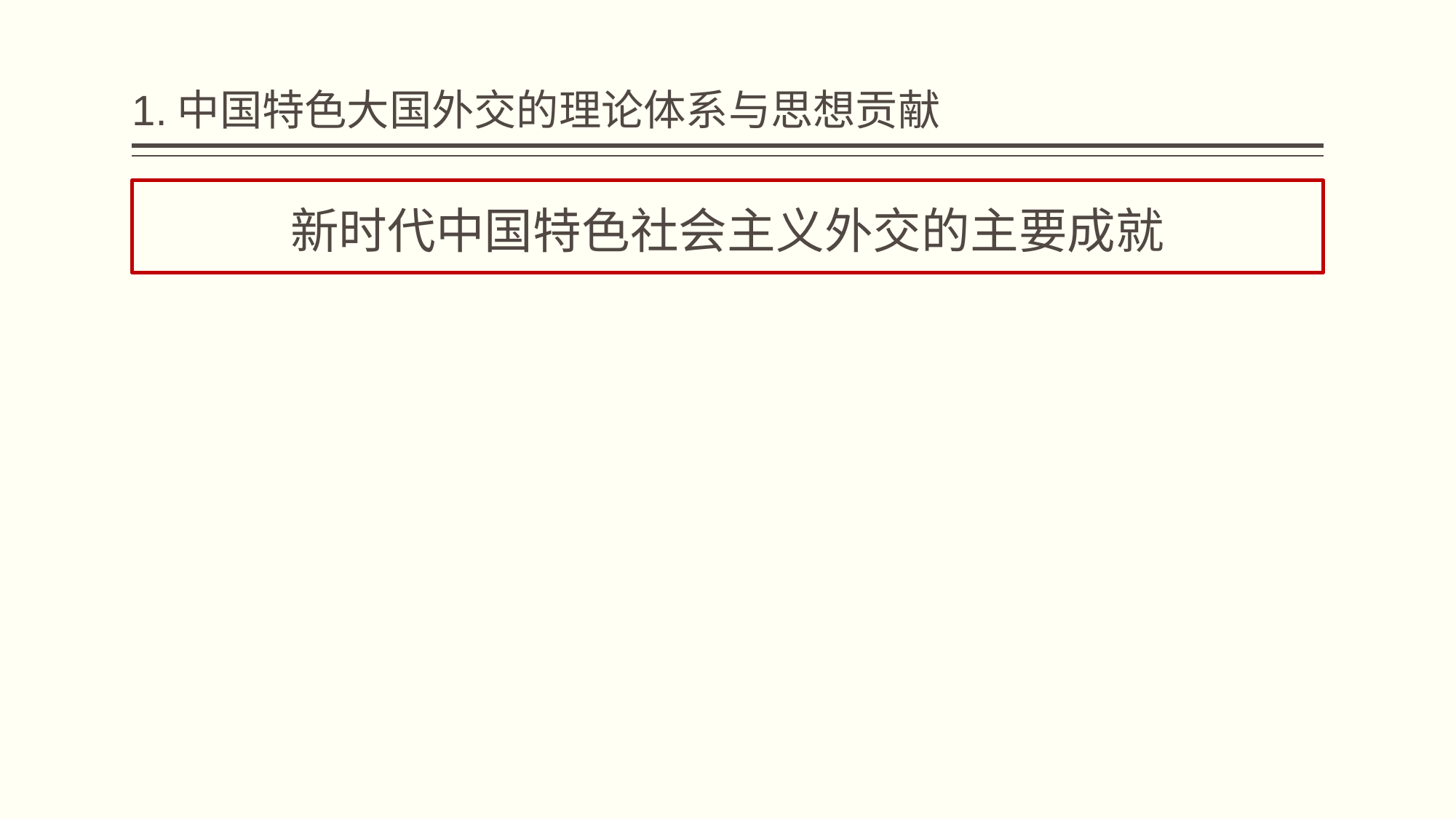

# 1.中国特色大国外交的理论体系与思想贡献
　新时代中国特色社会主义外交的主要成就